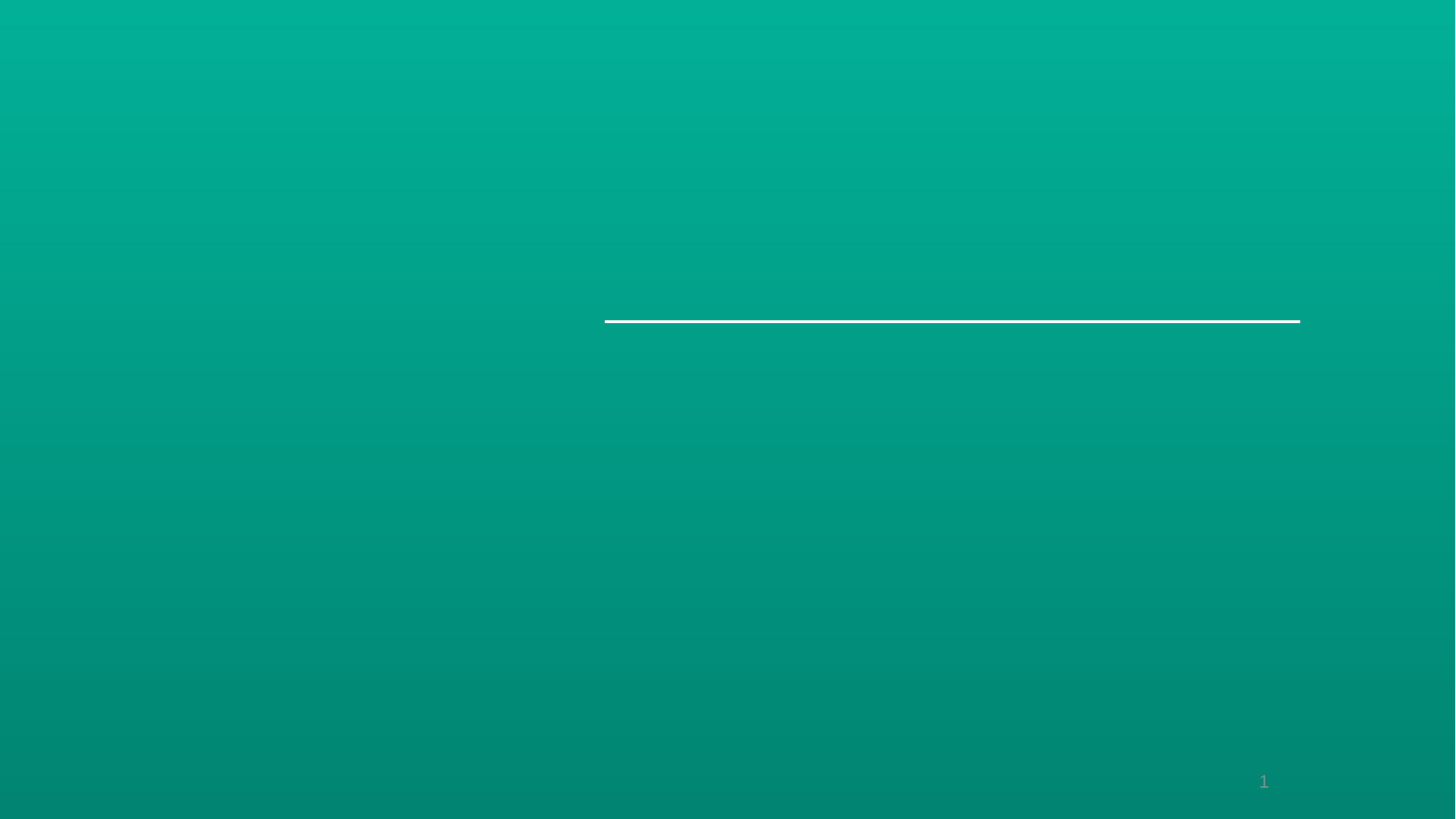

펀딩 웹사이트 프로젝트 설계(요구사항 확인)

임베디드  소프트웨어  융합 풀스택 개발자 양성과정B
김 규 호
 홍 재 성
 옥 은 진
 안 지 윤
1